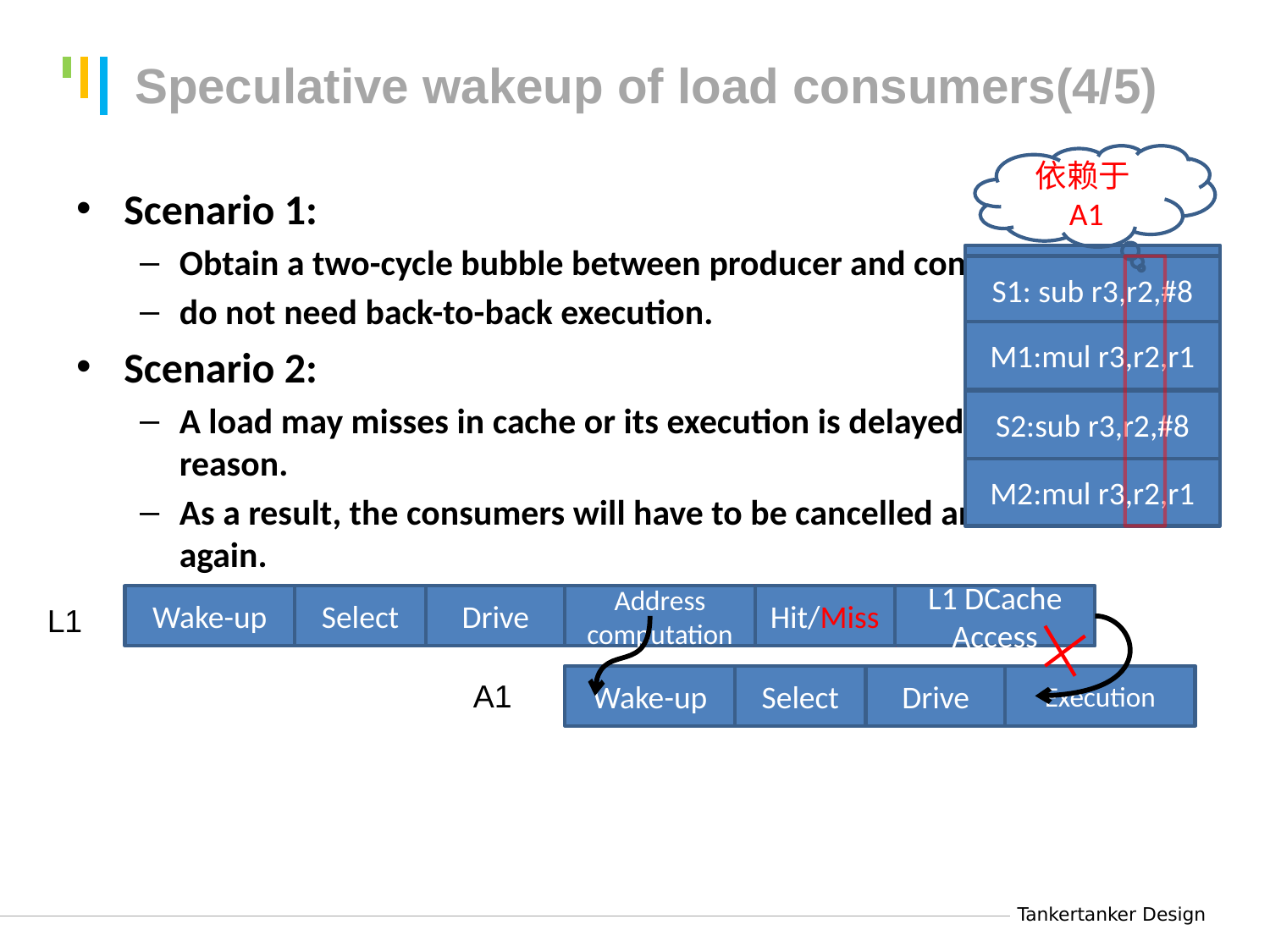

# Speculative wakeup of load consumers(4/5)
依赖于A1
Scenario 1:
Obtain a two-cycle bubble between producer and consumer.
do not need back-to-back execution.
Scenario 2:
A load may misses in cache or its execution is delayed for some other reason.
As a result, the consumers will have to be cancelled and issued again.

L1: ldd r1,[r20]
A1:add r2,r1,#4
S1: sub r3,r2,#8
M1:mul r3,r2,r1
S1: sub r3,r2,#8
M1:mul r3,r2,r1
S2:sub r3,r2,#8
M2:mul r3,r2,r1

Wake-up
Select
Drive
Address computation
Hit/Miss

Hit/Miss
L1 DCache
Access
L1
Wake-up
Select
Drive
Execution
A1